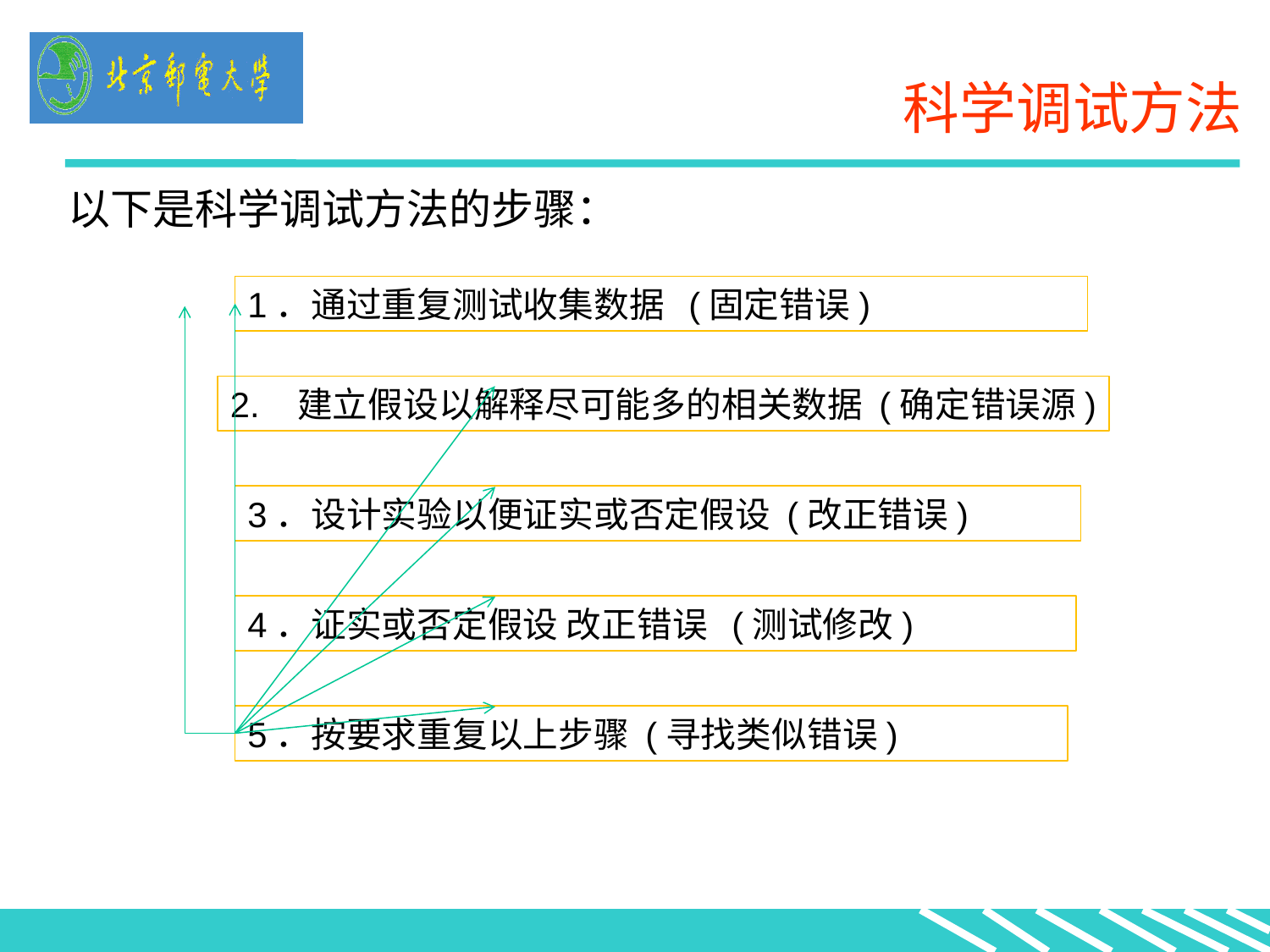

# 科学调试方法
以下是科学调试方法的步骤：

1．通过重复测试收集数据  (固定错误)
2.   建立假设以解释尽可能多的相关数据 (确定错误源)
3．设计实验以便证实或否定假设 (改正错误)
4．证实或否定假设 改正错误  (测试修改)
5．按要求重复以上步骤 (寻找类似错误)